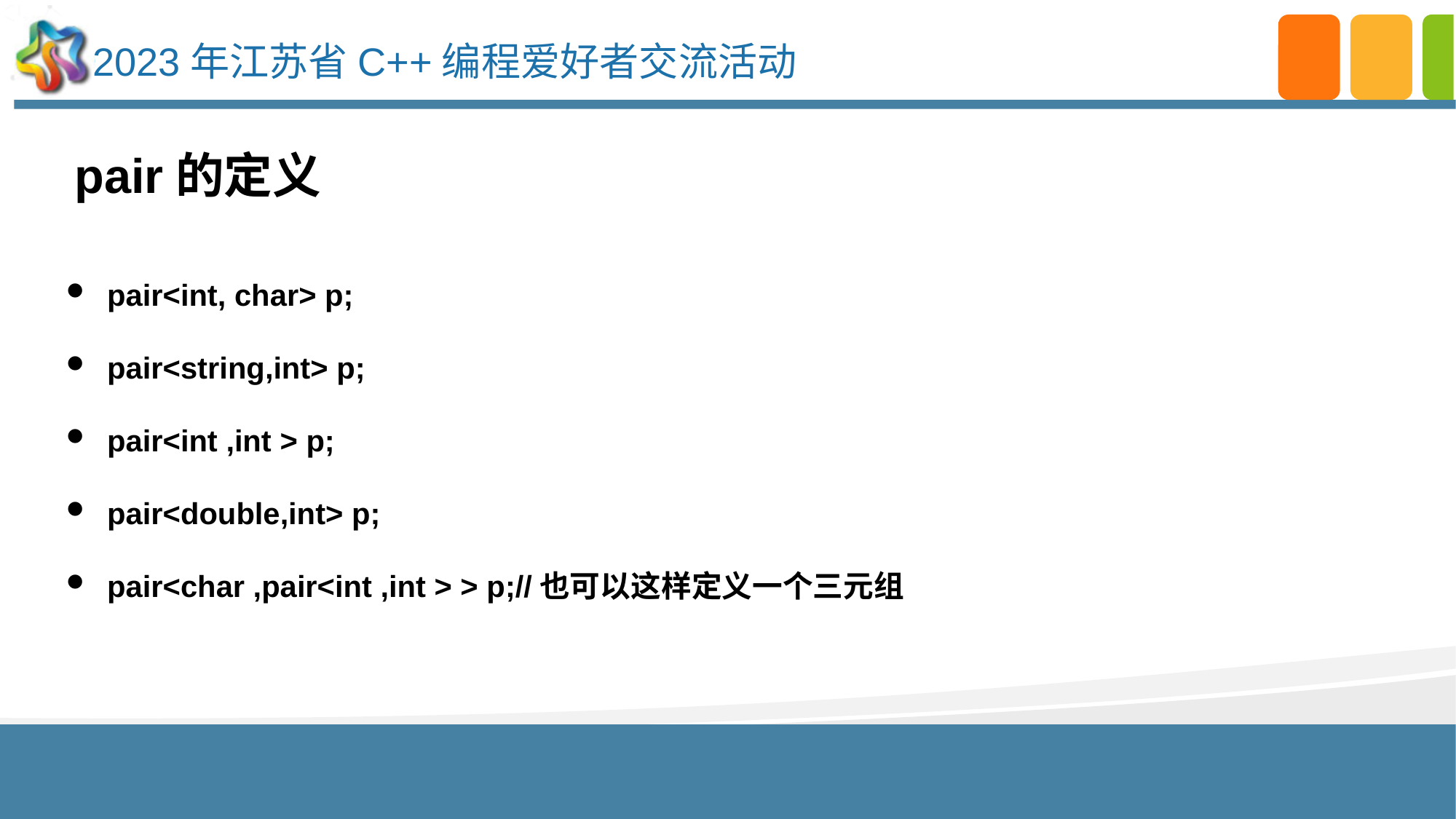

pair的定义
pair<int, char> p;
pair<string,int> p;
pair<int ,int > p;
pair<double,int> p;
pair<char ,pair<int ,int > > p;//也可以这样定义一个三元组